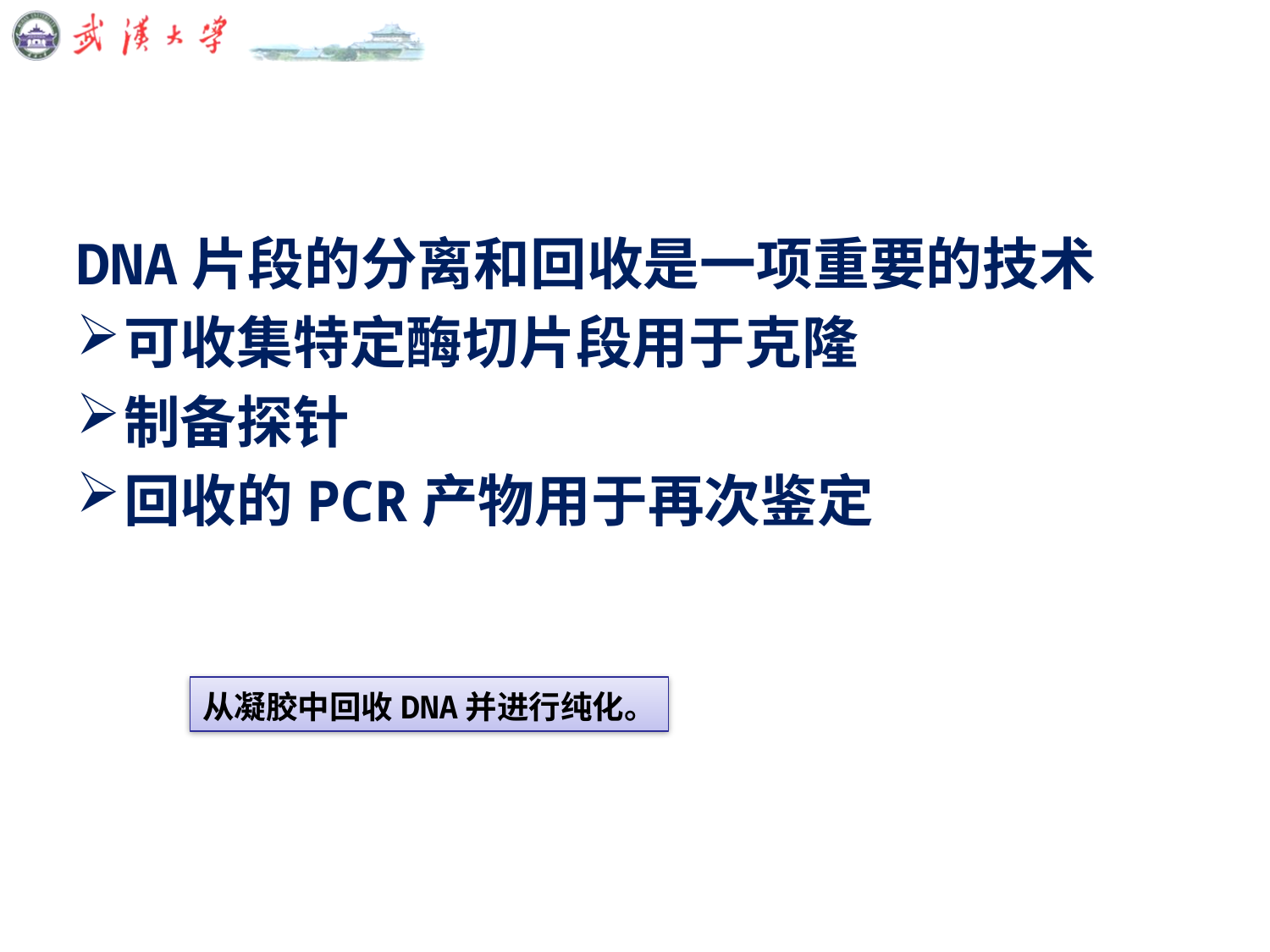

#
DNA片段的分离和回收是一项重要的技术
可收集特定酶切片段用于克隆
制备探针
回收的PCR产物用于再次鉴定

从凝胶中回收DNA并进行纯化。